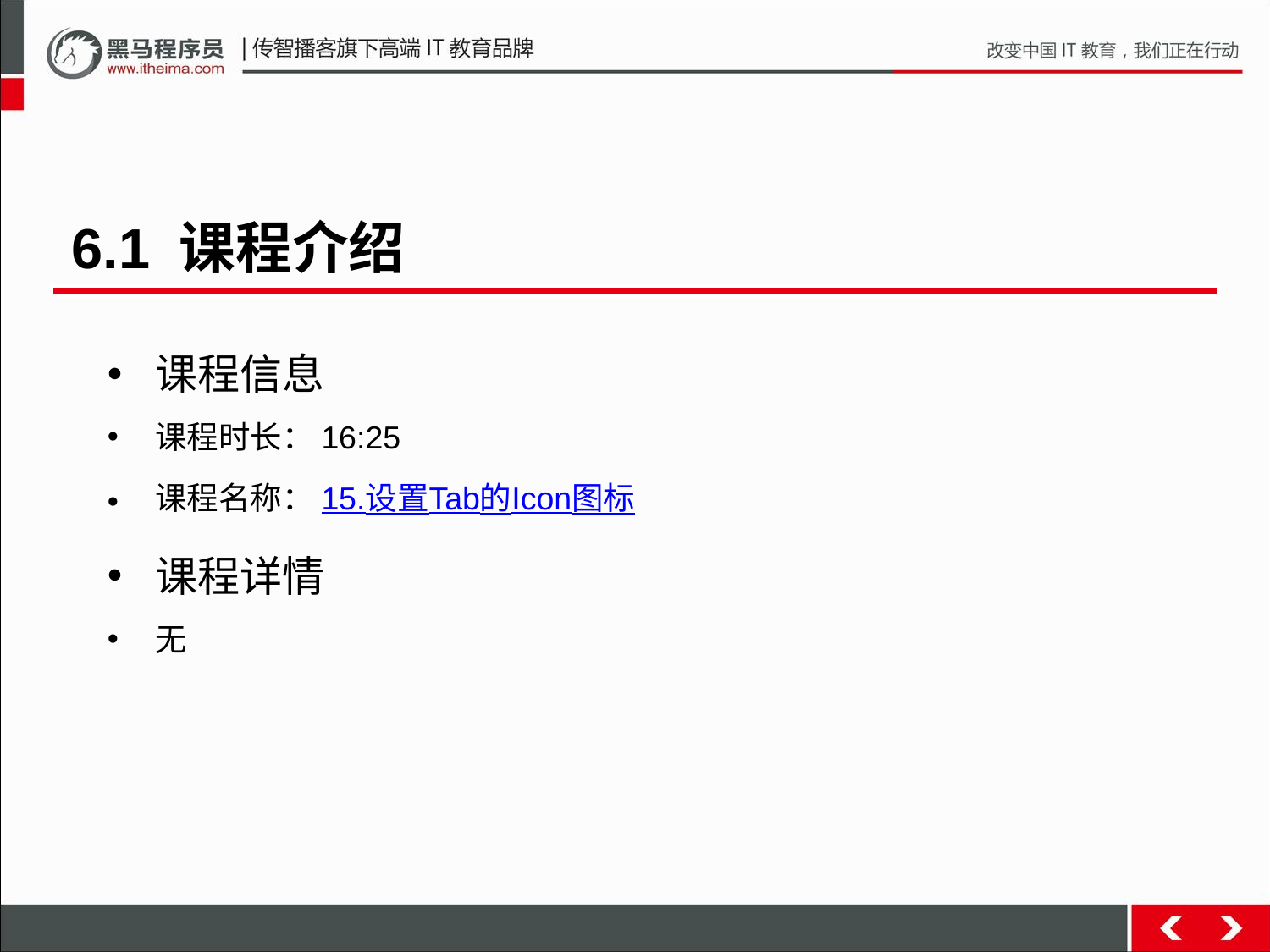

6.1 课程介绍
课程信息
课程时长：16:25
课程名称：15.设置Tab的Icon图标
课程详情
无